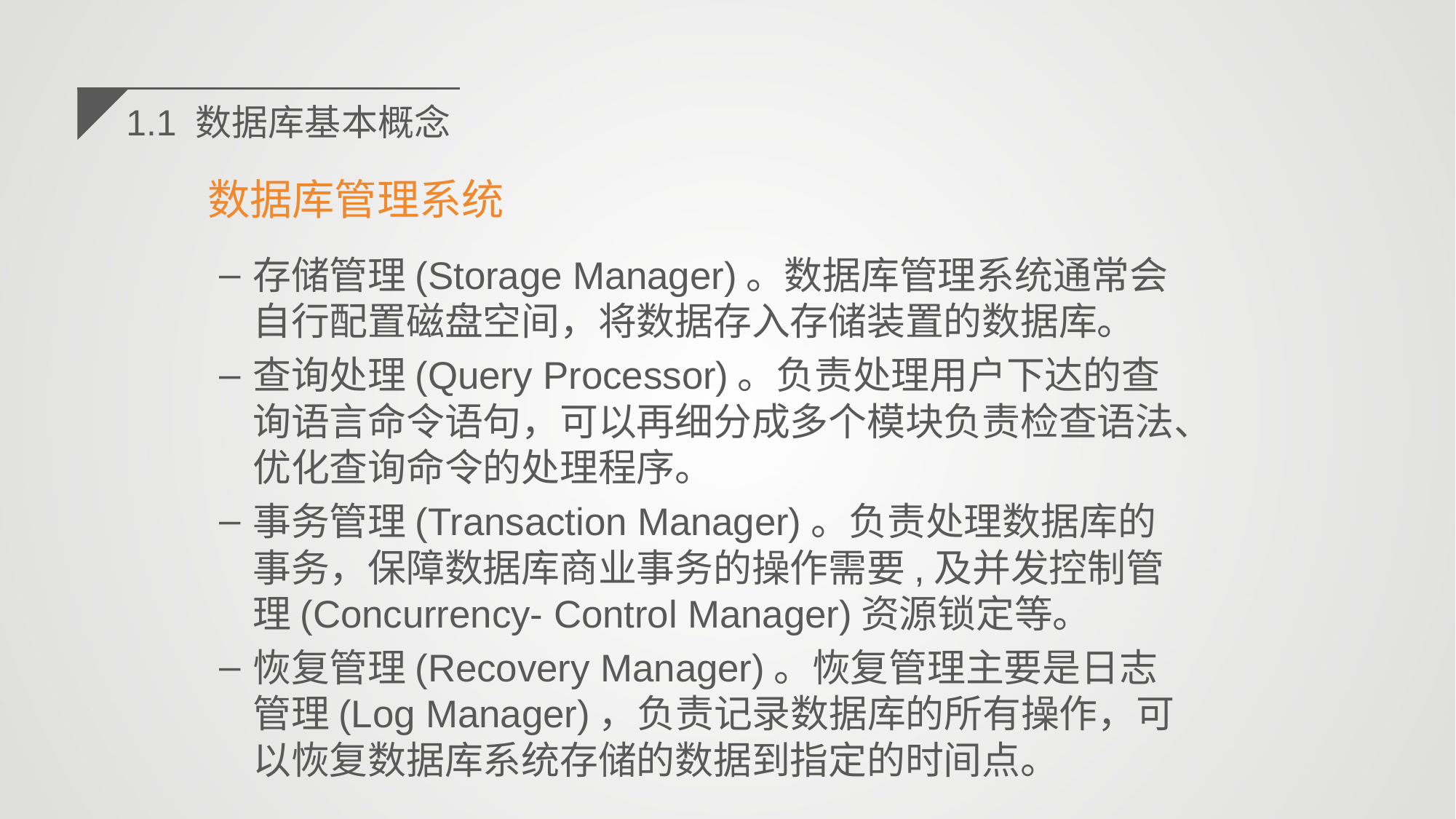

1.1 数据库基本概念

数据库管理系统
存储管理(Storage Manager)。数据库管理系统通常会自行配置磁盘空间，将数据存入存储装置的数据库。
查询处理(Query Processor)。负责处理用户下达的查询语言命令语句，可以再细分成多个模块负责检查语法、优化查询命令的处理程序。
事务管理(Transaction Manager)。负责处理数据库的事务，保障数据库商业事务的操作需要,及并发控制管理(Concurrency- Control Manager)资源锁定等。
恢复管理(Recovery Manager)。恢复管理主要是日志管理(Log Manager)，负责记录数据库的所有操作，可以恢复数据库系统存储的数据到指定的时间点。